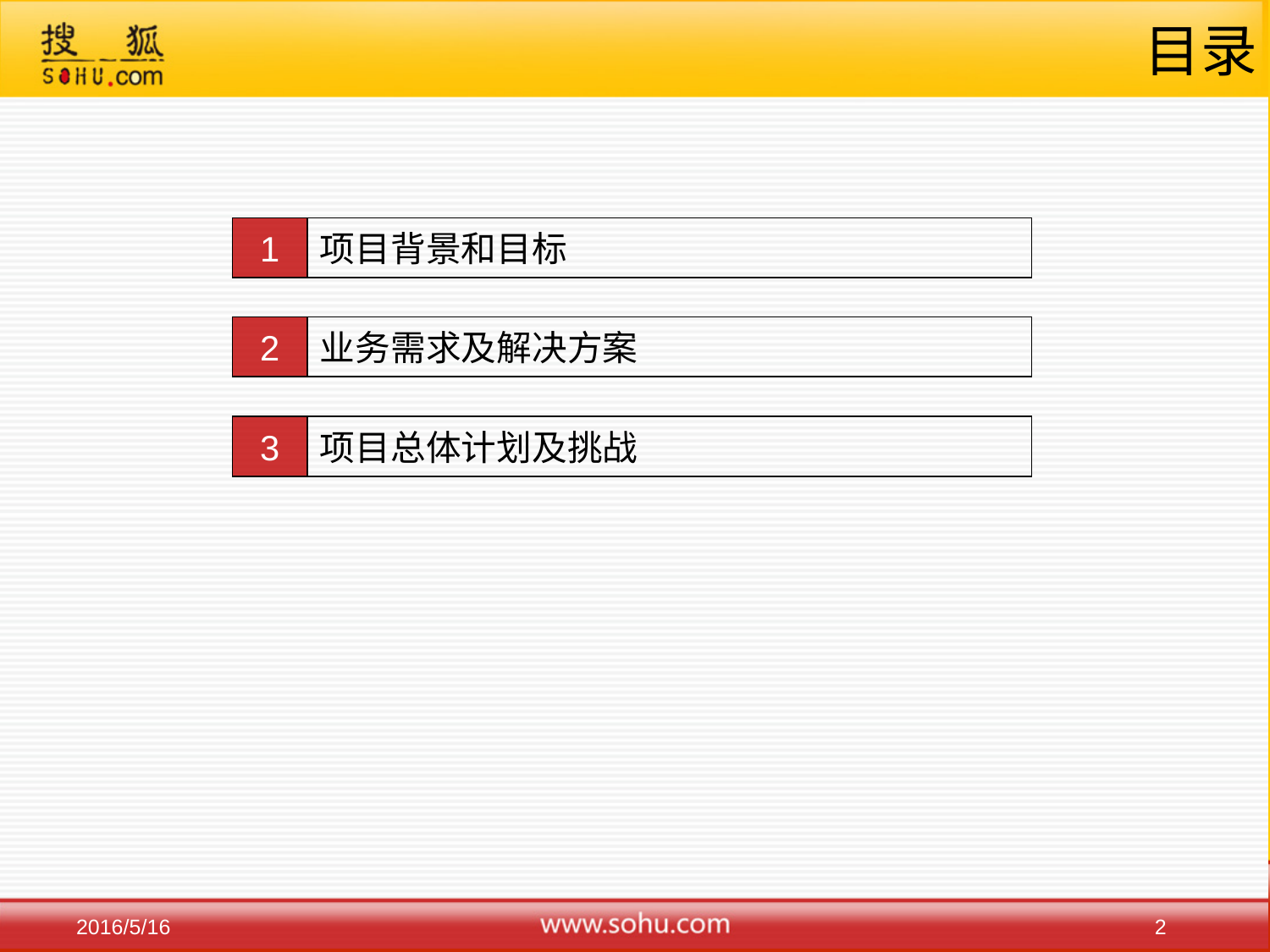

# 目录
1
项目背景和目标
2
业务需求及解决方案
3
项目总体计划及挑战
2